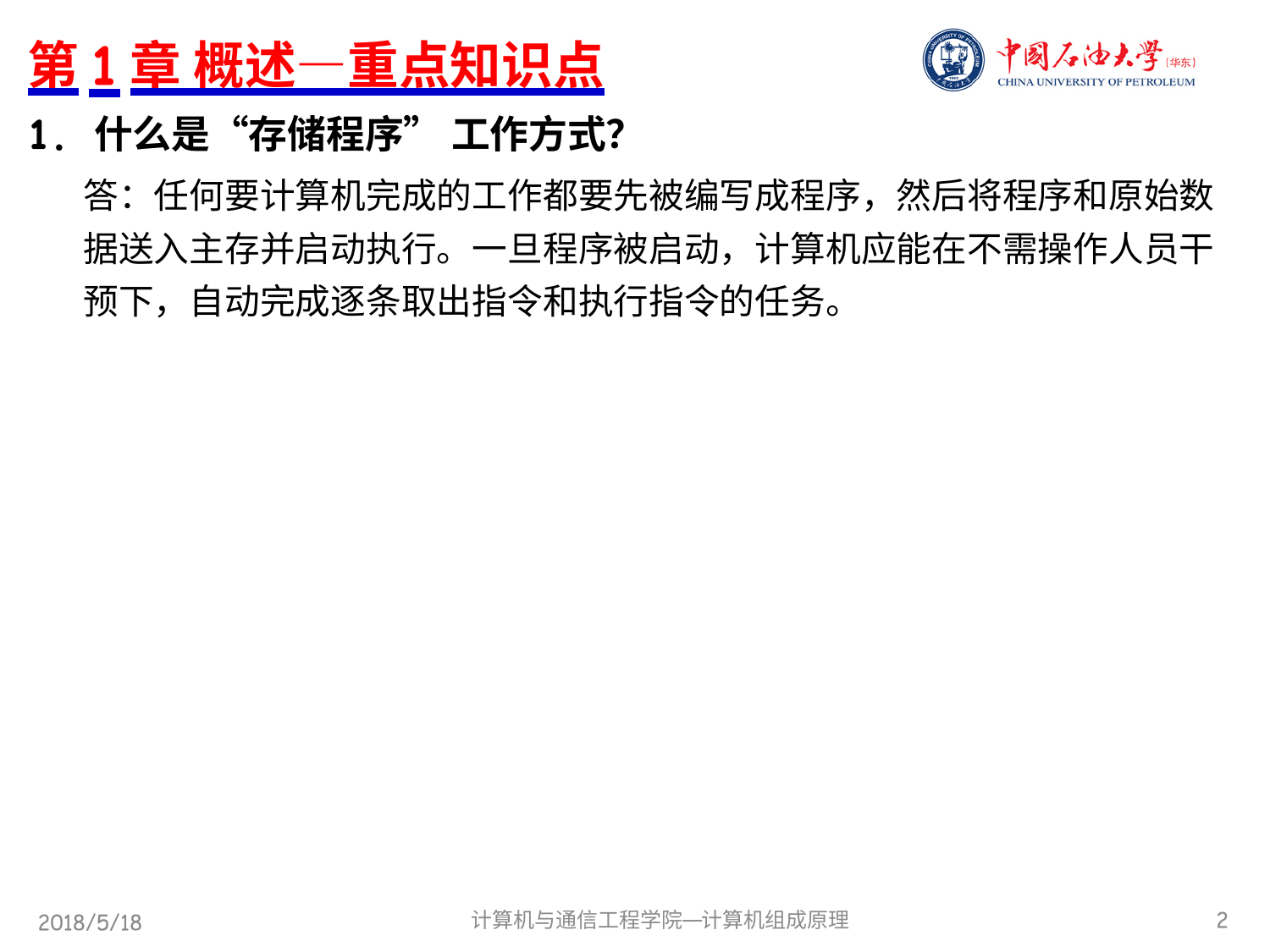

# 第1章 概述—重点知识点
1. 什么是“存储程序” 工作方式？
答：任何要计算机完成的工作都要先被编写成程序，然后将程序和原始数据送入主存并启动执行。一旦程序被启动，计算机应能在不需操作人员干预下，自动完成逐条取出指令和执行指令的任务。

计算机与通信工程学院—计算机组成原理
2
2018/5/18